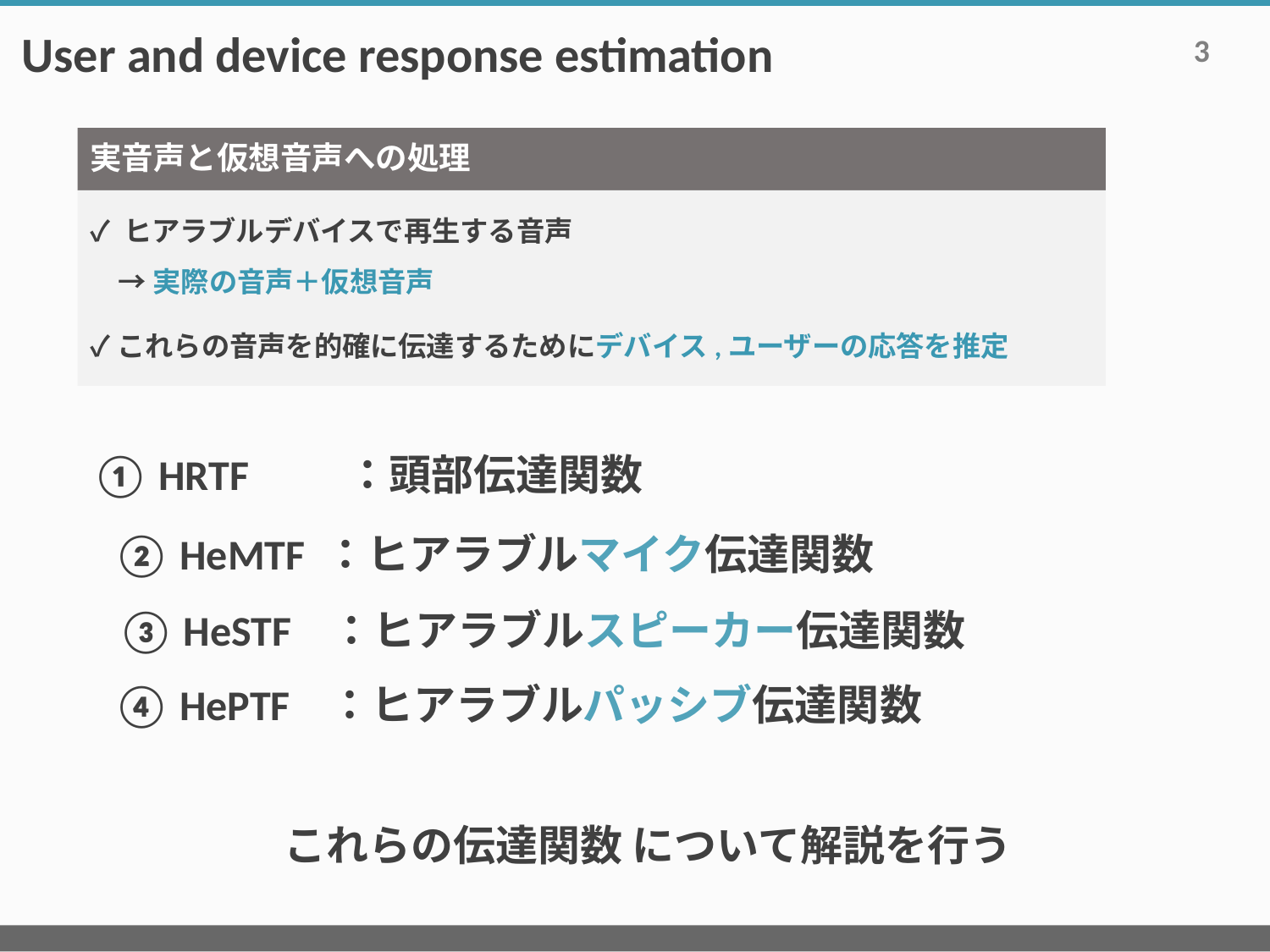

# User and device response estimation
3
実音声と仮想音声への処理
✓ ヒアラブルデバイスで再生する音声　
　→ 実際の音声＋仮想音声
✓これらの音声を的確に伝達するためにデバイス,ユーザーの応答を推定
① HRTF	：頭部伝達関数
② HeMTF ：ヒアラブルマイク伝達関数
③ HeSTF   ：ヒアラブルスピーカー伝達関数
④ HePTF   ：ヒアラブルパッシブ伝達関数
これらの伝達関数 について解説を行う